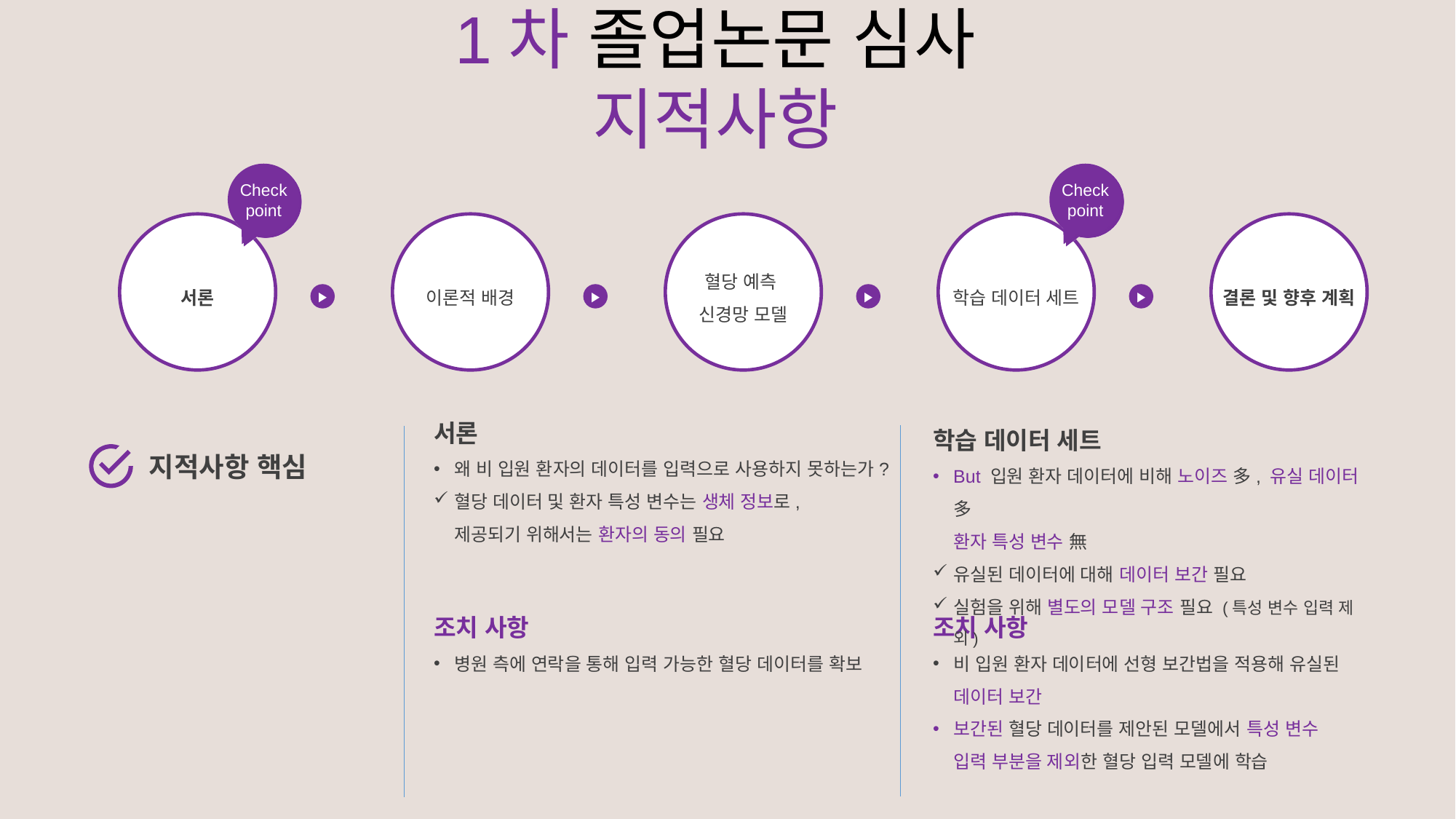

1차 졸업논문 심사 지적사항
Check
point
Check
point
서론
이론적 배경
혈당 예측
신경망 모델
학습 데이터 세트
결론 및 향후 계획
▶
▶
▶
▶
서론
왜 비 입원 환자의 데이터를 입력으로 사용하지 못하는가?
혈당 데이터 및 환자 특성 변수는 생체 정보로, 제공되기 위해서는 환자의 동의 필요
학습 데이터 세트
But 입원 환자 데이터에 비해 노이즈 多, 유실 데이터 多
환자 특성 변수 無
유실된 데이터에 대해 데이터 보간 필요
실험을 위해 별도의 모델 구조 필요 (특성 변수 입력 제외)

지적사항 핵심

조치 사항
병원 측에 연락을 통해 입력 가능한 혈당 데이터를 확보

조치 사항
비 입원 환자 데이터에 선형 보간법을 적용해 유실된
데이터 보간
보간된 혈당 데이터를 제안된 모델에서 특성 변수
입력 부분을 제외한 혈당 입력 모델에 학습